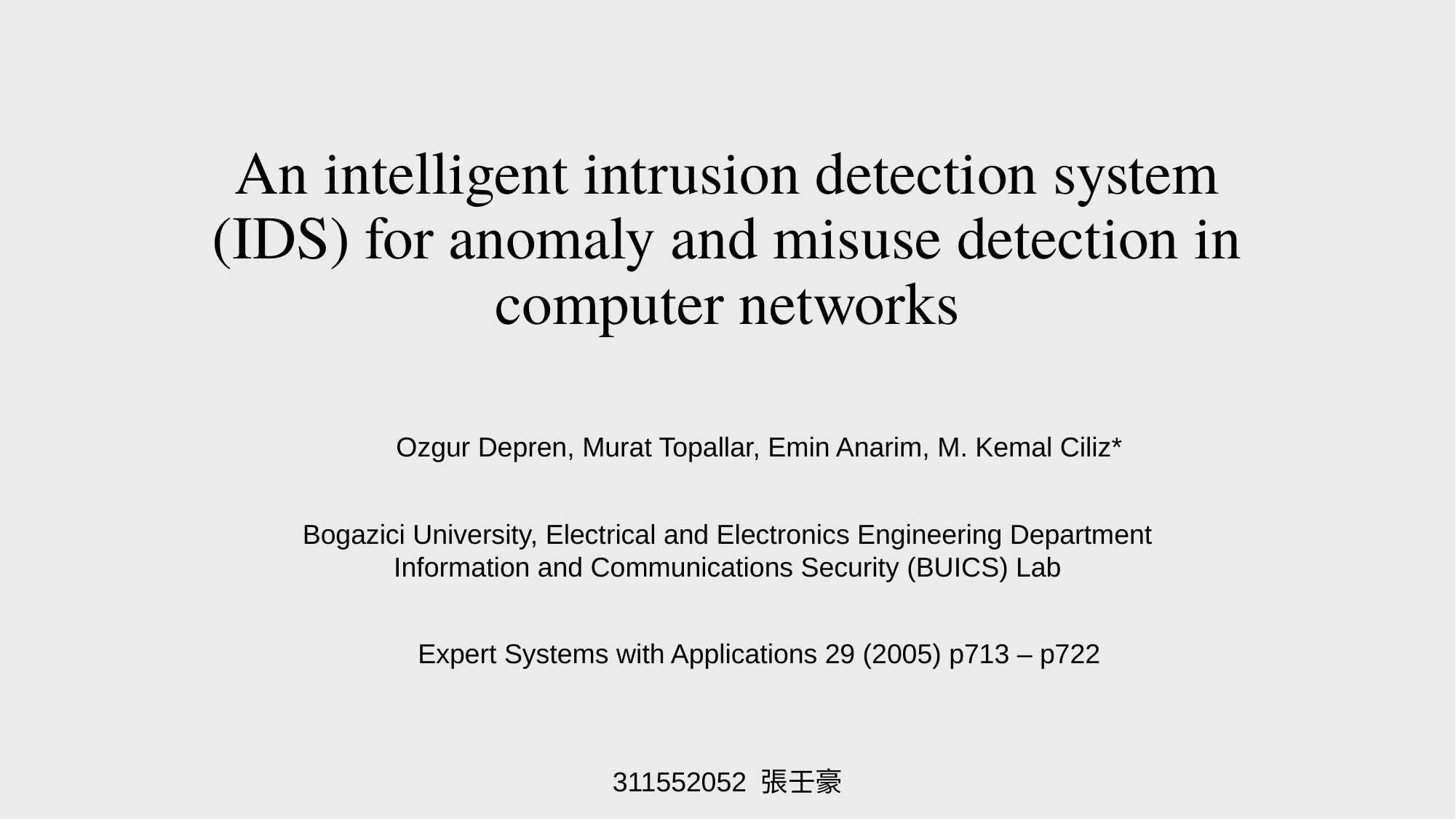

# An intelligent intrusion detection system (IDS) for anomaly and misuse detection in computer networks
Ozgur Depren, Murat Topallar, Emin Anarim, M. Kemal Ciliz*
Bogazici University, Electrical and Electronics Engineering Department
Information and Communications Security (BUICS) Lab
Expert Systems with Applications 29 (2005) p713 – p722
311552052 張壬豪